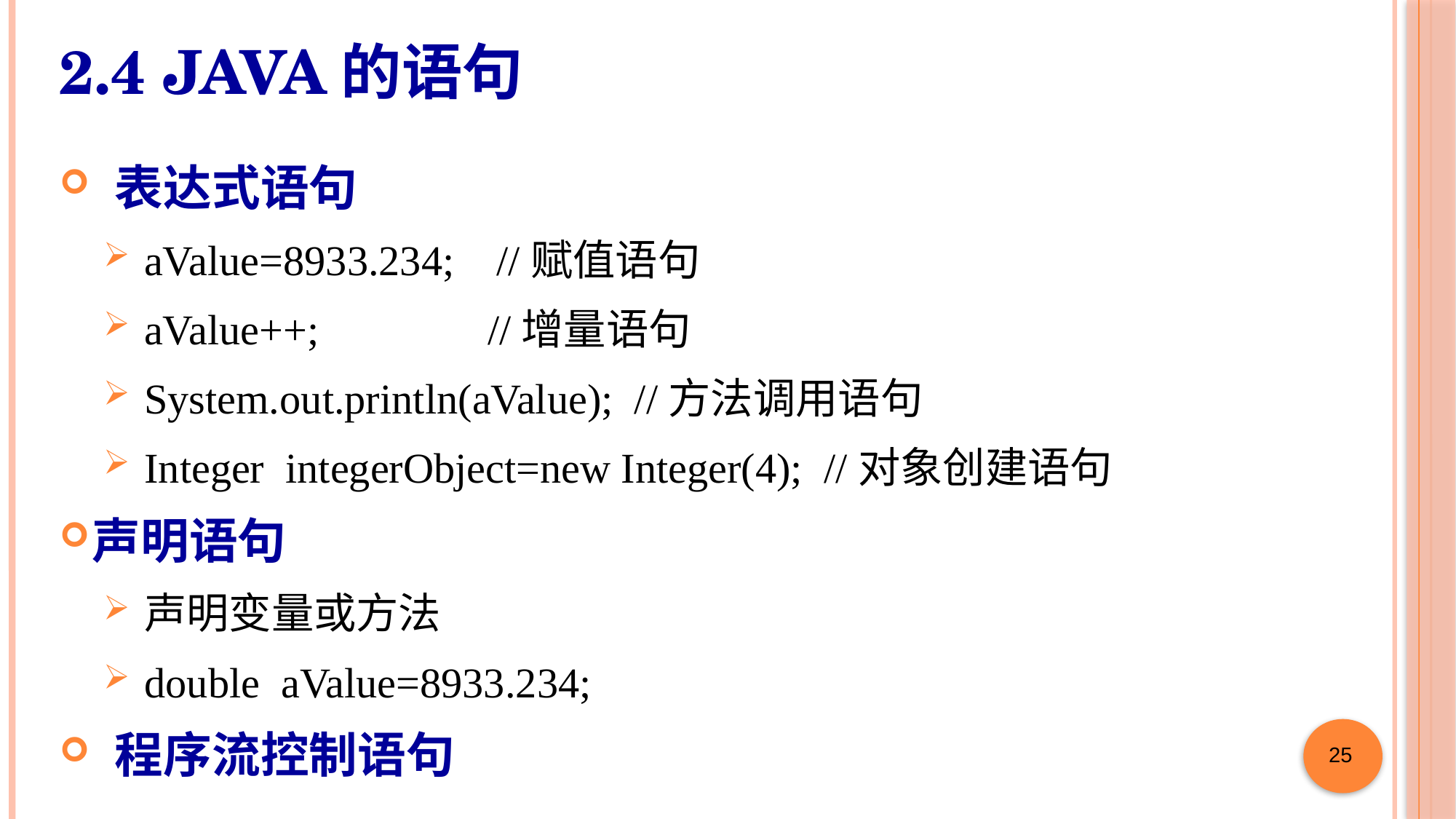

# 2.4 Java的语句
 表达式语句
aValue=8933.234;    //赋值语句
aValue++;                //增量语句
System.out.println(aValue);  //方法调用语句
Integer  integerObject=new Integer(4);  //对象创建语句
声明语句
声明变量或方法
double  aValue=8933.234;
 程序流控制语句

25